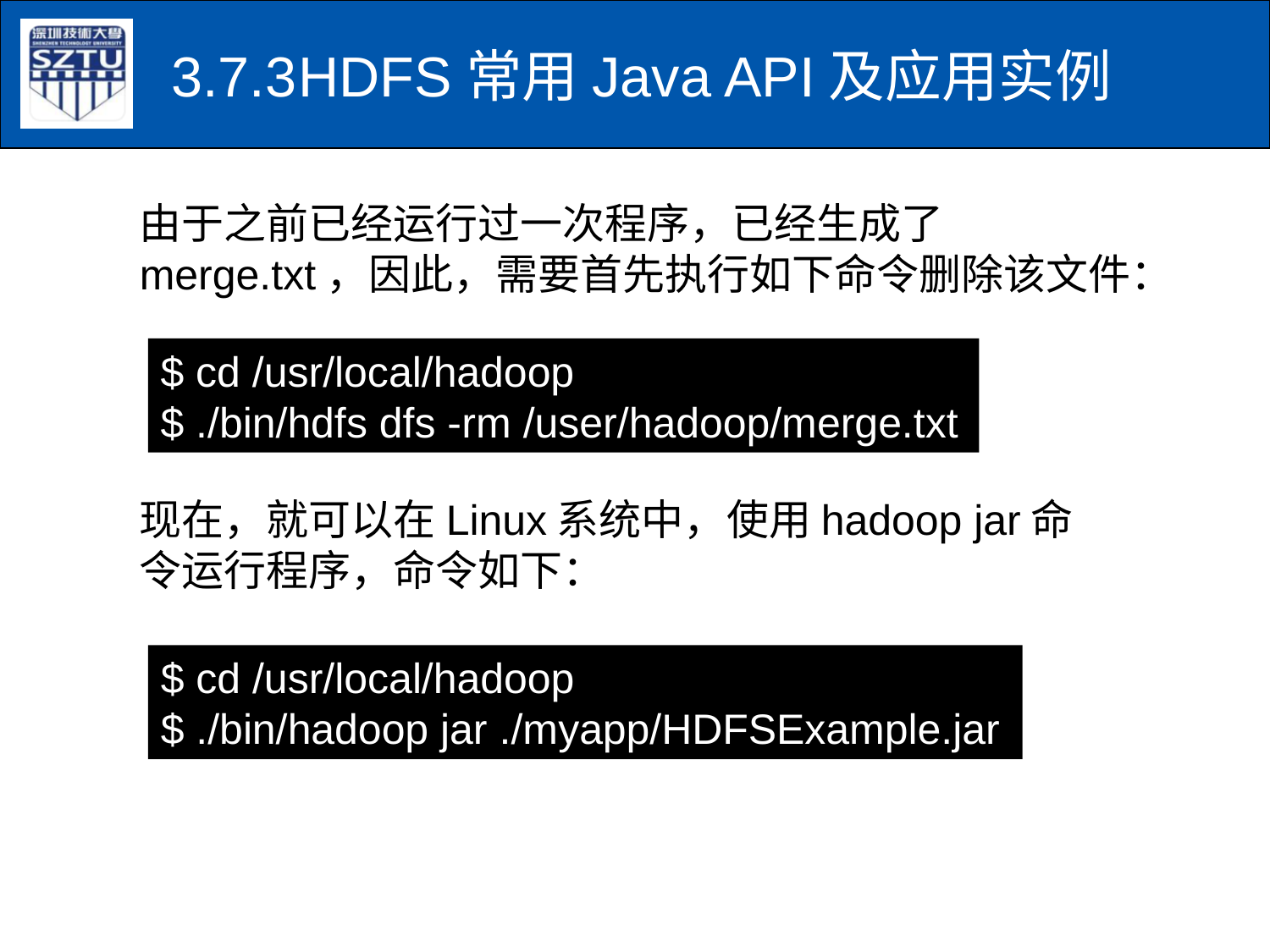

# 3.7.3	HDFS常用Java API及应用实例
由于之前已经运行过一次程序，已经生成了merge.txt，因此，需要首先执行如下命令删除该文件：
$ cd /usr/local/hadoop
$ ./bin/hdfs dfs -rm /user/hadoop/merge.txt
现在，就可以在Linux系统中，使用hadoop jar命令运行程序，命令如下：
$ cd /usr/local/hadoop
$ ./bin/hadoop jar ./myapp/HDFSExample.jar